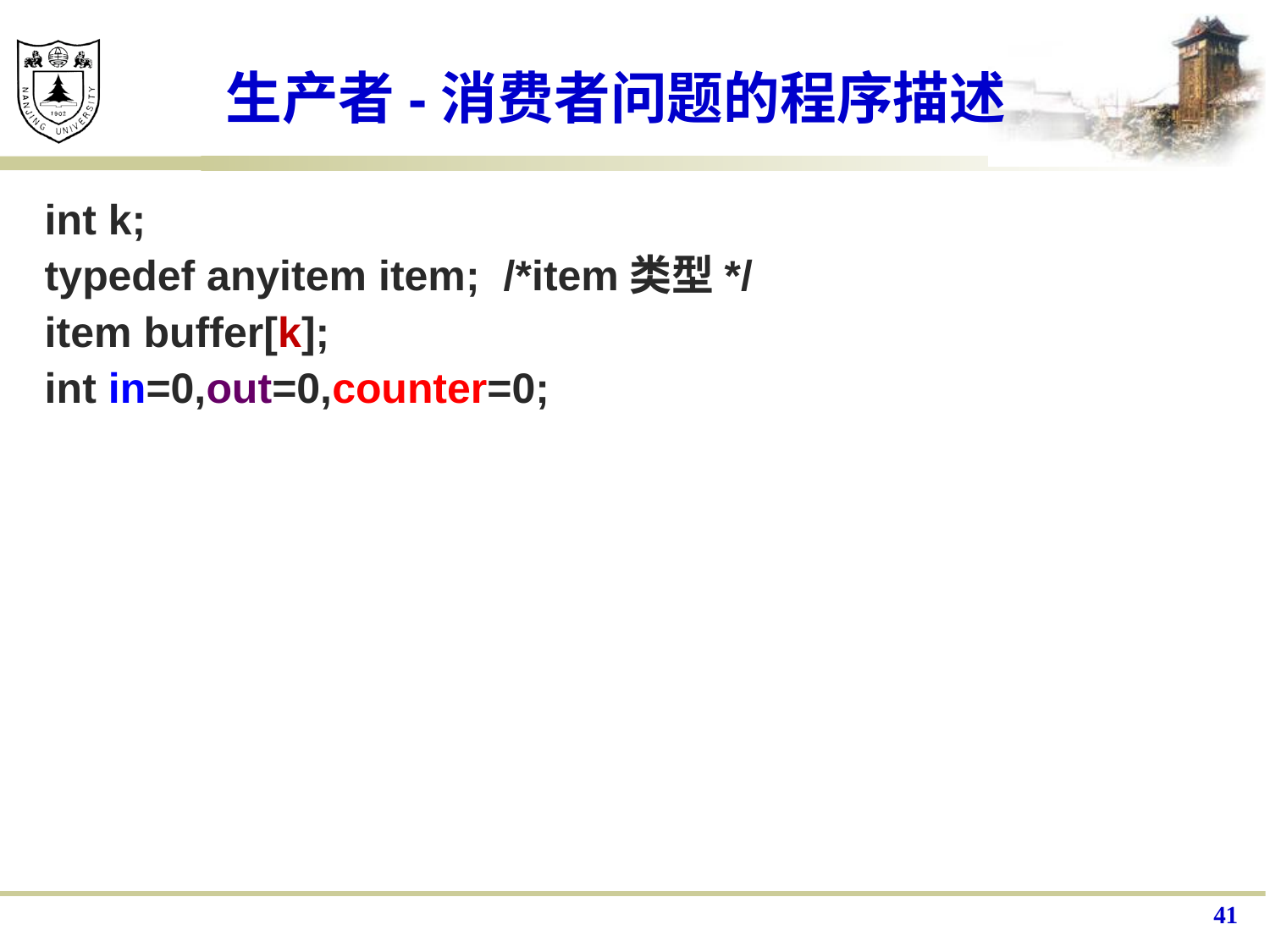

# 生产者-消费者问题的程序描述
int k;
typedef anyitem item;  /*item类型*/
item buffer[k];
int in=0,out=0,counter=0;
41